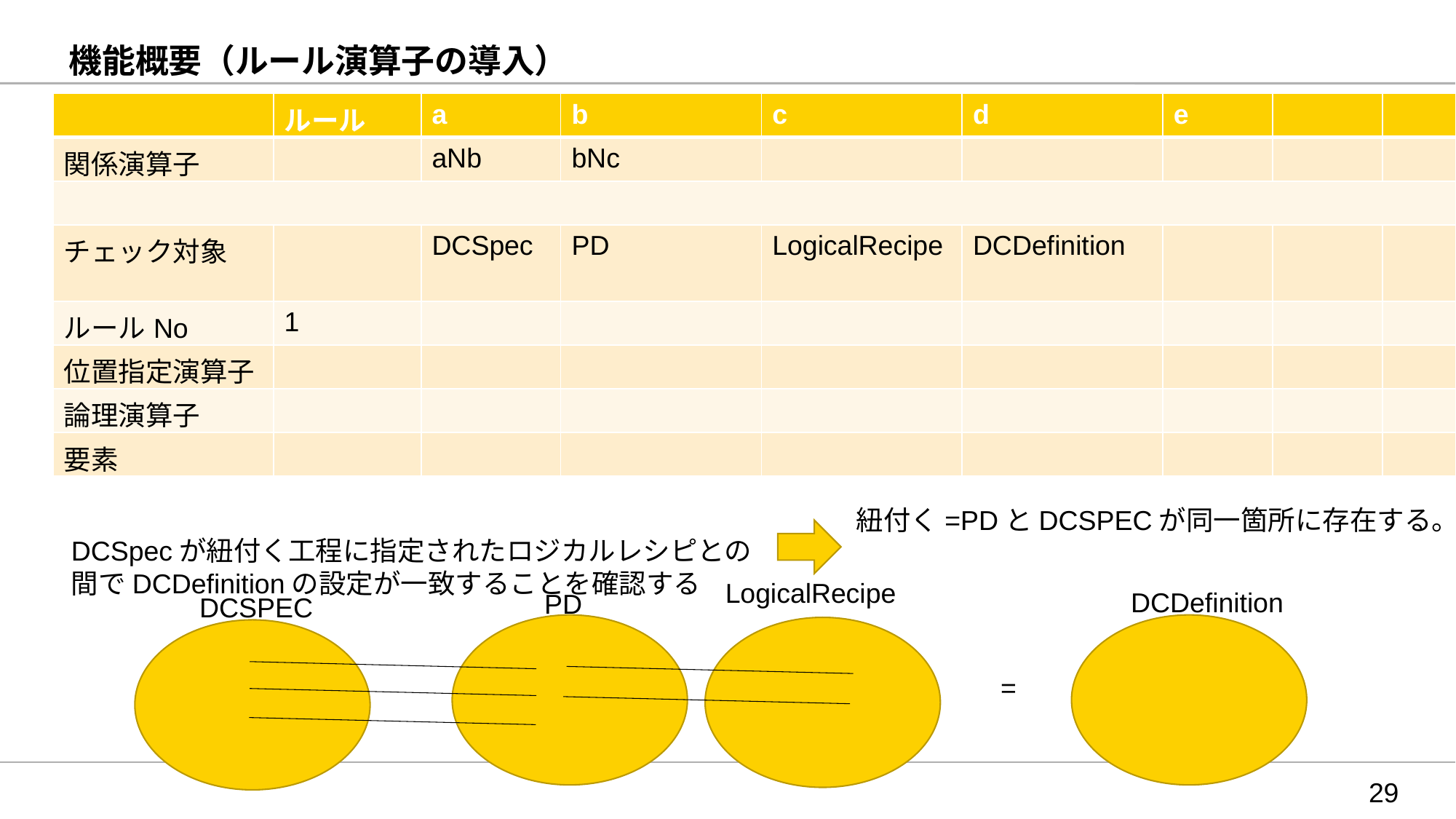

# 機能概要（ルール演算子の導入）
※調査用メモ
既存システムのプロパティ値
|  | ルールNo | a | b | c | d | e |  |  |
| --- | --- | --- | --- | --- | --- | --- | --- | --- |
| 関係演算子 |  | aNb | bNc |  |  |  |  |  |
|  |  |  |  |  |  |  |  |  |
| チェック対象 |  | DCSpec | PD | LogicalRecipe | DCDefinition |  |  |  |
| ルールNo | 1 |  |  |  |  |  |  |  |
| 位置指定演算子 |  |  |  |  |  |  |  |  |
| 論理演算子 |  |  |  |  |  |  |  |  |
| 要素 |  |  |  |  |  |  |  |  |
SC_MainPDPurpose
(例　 MainPD(2N)=Y    PD(4N)=C a!⇒b 　Mainpdの２桁目がYの次にmodulePD　の４桁目がCであったら発砲

紐付く=PDとDCSPECが同一箇所に存在する。

DCSpecが紐付く工程に指定されたロジカルレシピとの間でDCDefinitionの設定が一致することを確認する
LogicalRecipe
DCDefinition
PD
DCSPEC

=
29